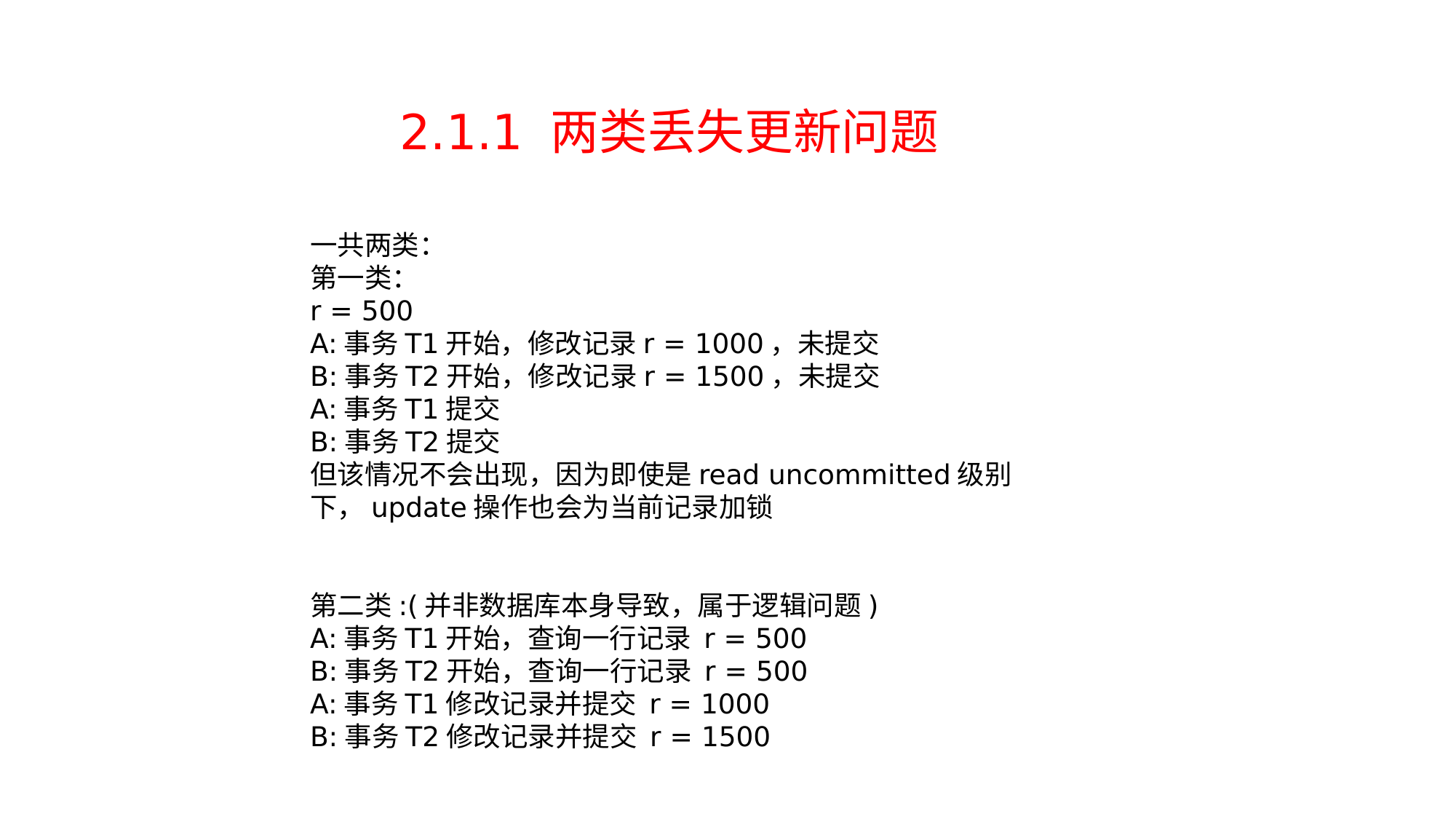

2.1.1 两类丢失更新问题
一共两类：
第一类：
r = 500
A:事务T1开始，修改记录r = 1000，未提交
B:事务T2开始，修改记录r = 1500，未提交
A:事务T1提交
B:事务T2提交
但该情况不会出现，因为即使是read uncommitted级别下，update操作也会为当前记录加锁

第二类:(并非数据库本身导致，属于逻辑问题)
A:事务T1开始，查询一行记录 r = 500
B:事务T2开始，查询一行记录 r = 500
A:事务T1修改记录并提交 r = 1000
B:事务T2修改记录并提交 r = 1500